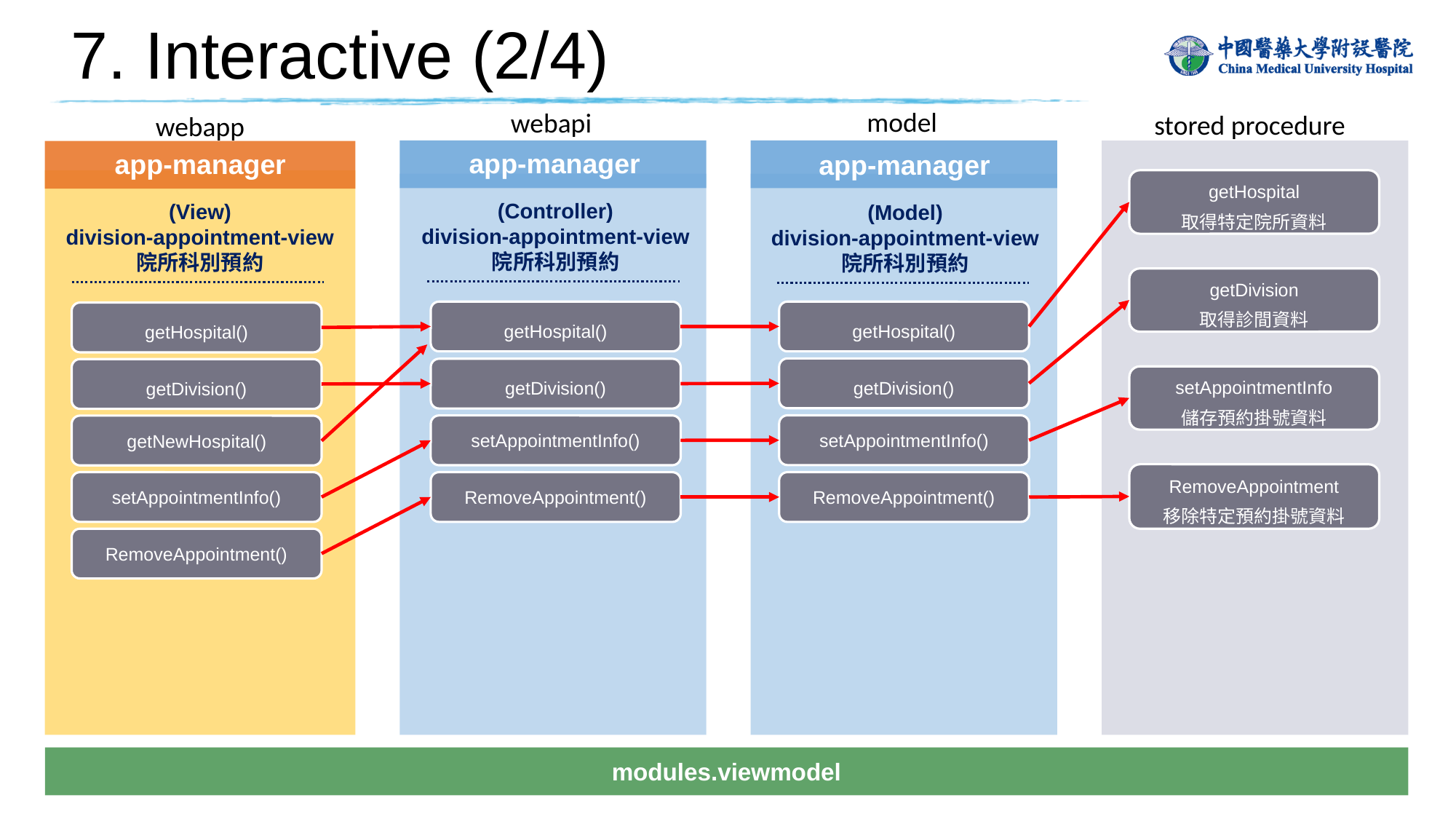

# 7. Interactive (2/4)
model
webapi
stored procedure
webapp

app-manager
app-manager
app-manager

getHospital
取得特定院所資料

(Controller)
division-appointment-view
院所科別預約
(View)
division-appointment-view
院所科別預約
(Model)
division-appointment-view
院所科別預約
getDivision
取得診間資料
getHospital()
getHospital()
getHospital()
getDivision()
getDivision()
getDivision()
setAppointmentInfo
儲存預約掛號資料
setAppointmentInfo()
setAppointmentInfo()
getNewHospital()
RemoveAppointment
移除特定預約掛號資料
setAppointmentInfo()
RemoveAppointment()
RemoveAppointment()
RemoveAppointment()
modules.viewmodel